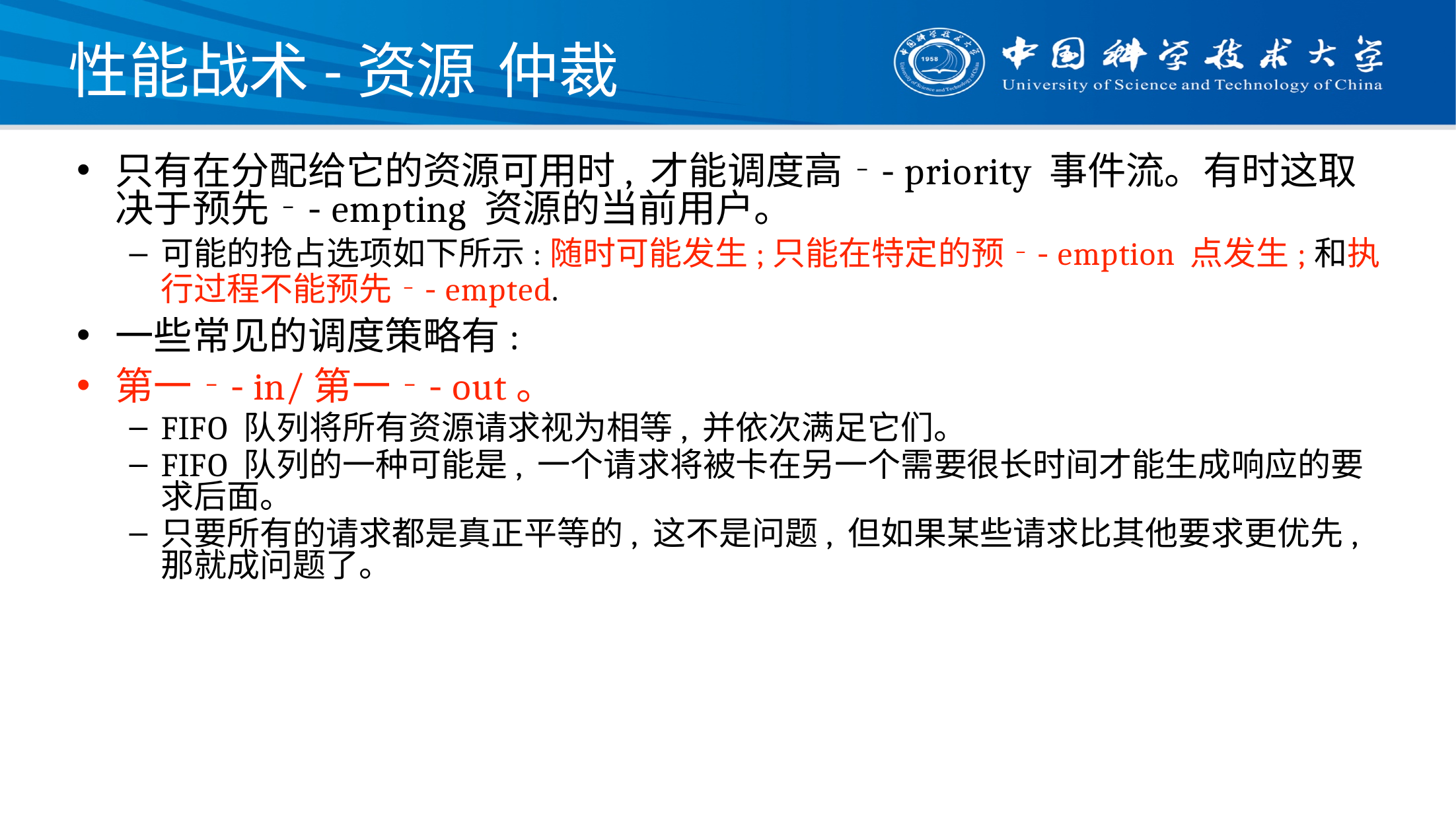

# 性能战术-资源 仲裁
只有在分配给它的资源可用时, 才能调度高‐‑priority 事件流。有时这取决于预先‐‑empting 资源的当前用户。
可能的抢占选项如下所示:随时可能发生;只能在特定的预‐‑emption 点发生;和执行过程不能预先‐‑empted.
一些常见的调度策略有:
第一‐‑in/第一‐‑out。
FIFO 队列将所有资源请求视为相等, 并依次满足它们。
FIFO 队列的一种可能是, 一个请求将被卡在另一个需要很长时间才能生成响应的要求后面。
只要所有的请求都是真正平等的, 这不是问题, 但如果某些请求比其他要求更优先, 那就成问题了。
30